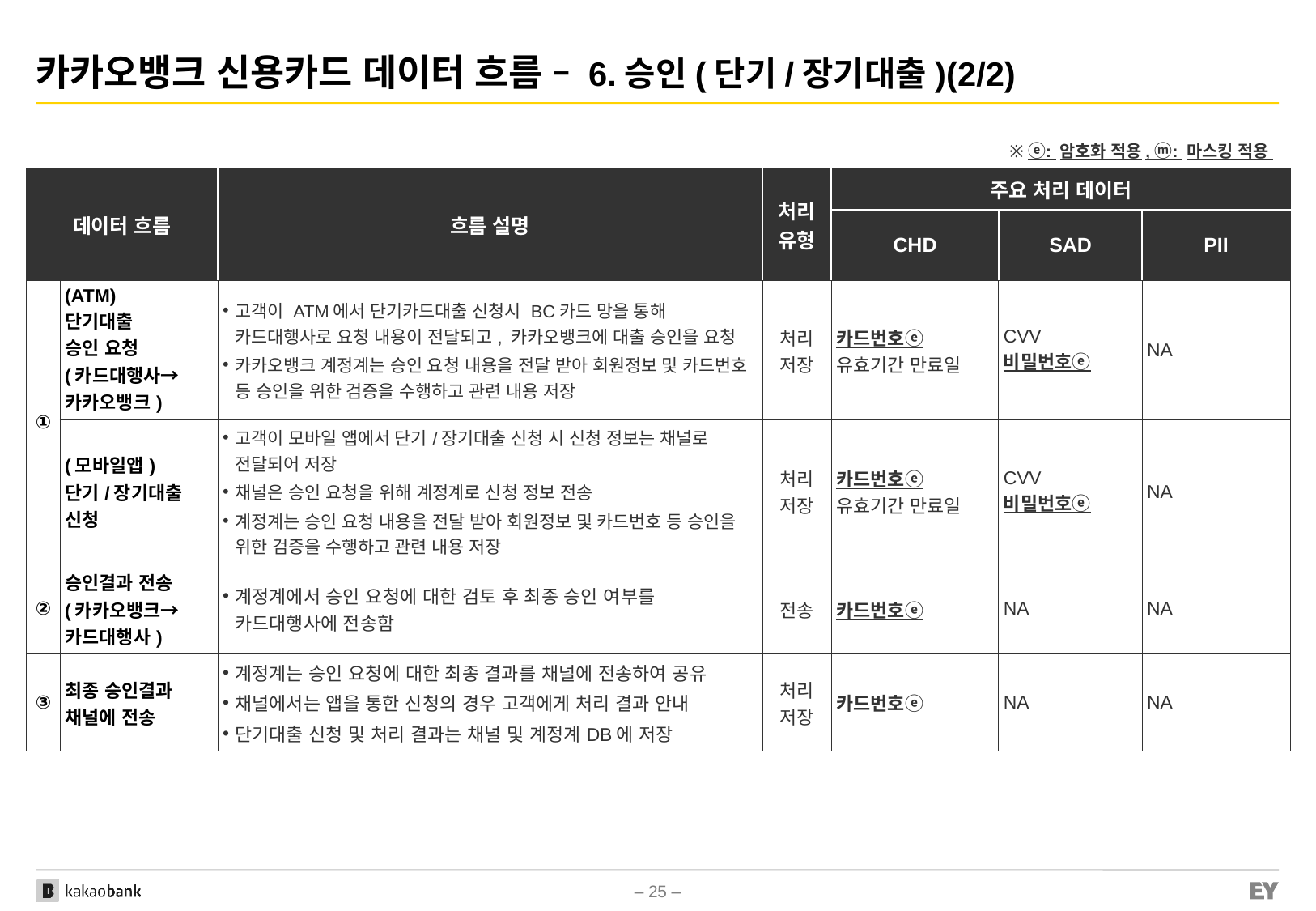

# 카카오뱅크 신용카드 데이터 흐름 – 6.승인(단기/장기대출)(2/2)
※ ⓔ: 암호화 적용, ⓜ: 마스킹 적용
| 데이터 흐름 |  | 흐름 설명 | 처리 유형 | 주요 처리 데이터 |  |  |
| --- | --- | --- | --- | --- | --- | --- |
|  |  |  |  | CHD | SAD | PII |
| ① | (ATM) 단기대출 승인 요청 (카드대행사→카카오뱅크) | 고객이 ATM에서 단기카드대출 신청시 BC카드 망을 통해 카드대행사로 요청 내용이 전달되고, 카카오뱅크에 대출 승인을 요청 카카오뱅크 계정계는 승인 요청 내용을 전달 받아 회원정보 및 카드번호 등 승인을 위한 검증을 수행하고 관련 내용 저장 | 처리 저장 | 카드번호ⓔ 유효기간 만료일 | CVV 비밀번호ⓔ | NA |
| ① | (모바일앱) 단기/장기대출 신청 | 고객이 모바일 앱에서 단기/장기대출 신청 시 신청 정보는 채널로 전달되어 저장 채널은 승인 요청을 위해 계정계로 신청 정보 전송 계정계는 승인 요청 내용을 전달 받아 회원정보 및 카드번호 등 승인을 위한 검증을 수행하고 관련 내용 저장 | 처리 저장 | 카드번호ⓔ 유효기간 만료일 | CVV 비밀번호ⓔ | NA |
| ② | 승인결과 전송 (카카오뱅크→카드대행사) | 계정계에서 승인 요청에 대한 검토 후 최종 승인 여부를 카드대행사에 전송함 | 전송 | 카드번호ⓔ | NA | NA |
| ③ | 최종 승인결과 채널에 전송 | 계정계는 승인 요청에 대한 최종 결과를 채널에 전송하여 공유 채널에서는 앱을 통한 신청의 경우 고객에게 처리 결과 안내 단기대출 신청 및 처리 결과는 채널 및 계정계DB에 저장 | 처리 저장 | 카드번호ⓔ | NA | NA |